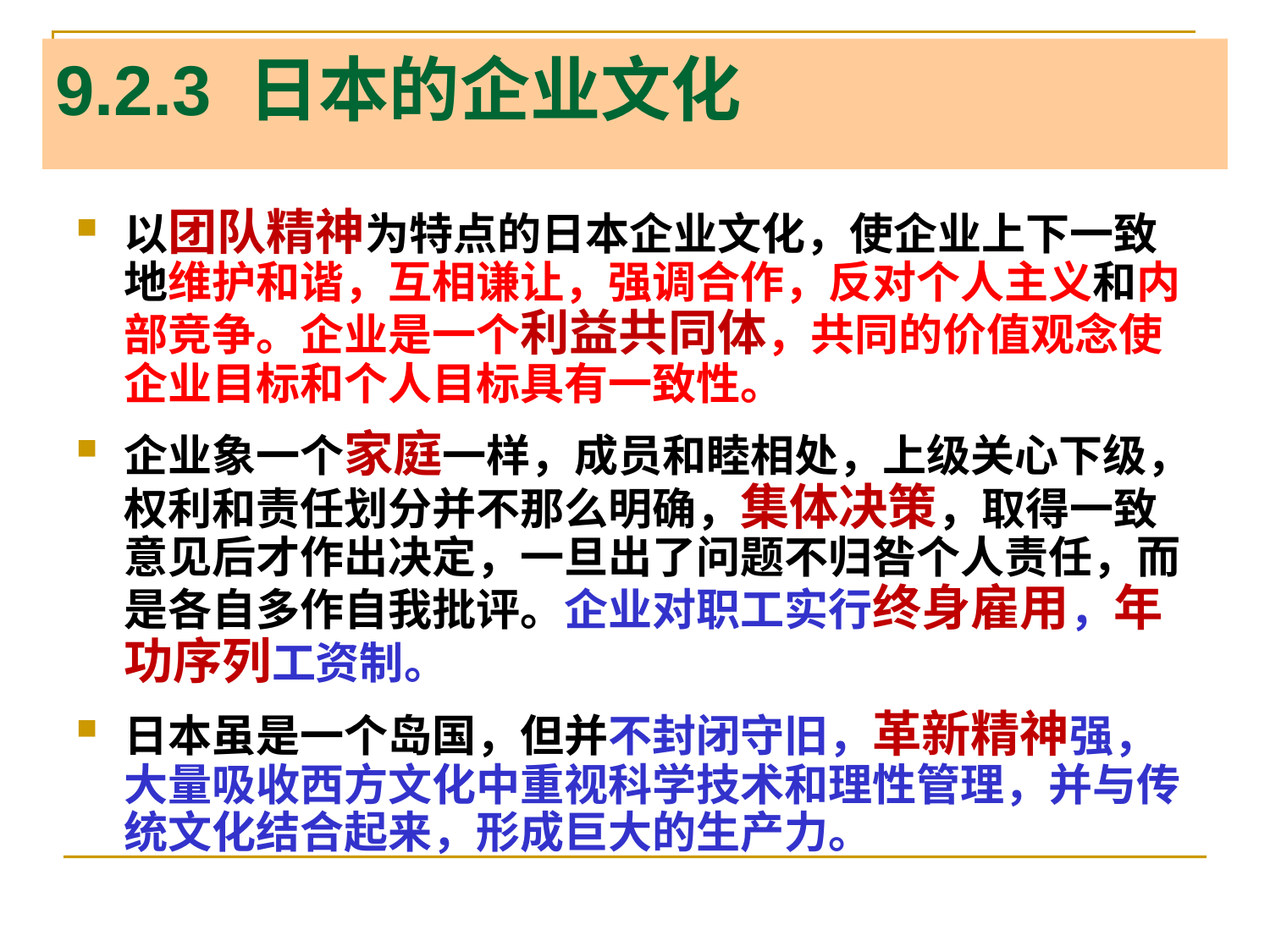

# 9.2.3 日本的企业文化
以团队精神为特点的日本企业文化，使企业上下一致地维护和谐，互相谦让，强调合作，反对个人主义和内部竞争。企业是一个利益共同体，共同的价值观念使企业目标和个人目标具有一致性。
企业象一个家庭一样，成员和睦相处，上级关心下级，权利和责任划分并不那么明确，集体决策，取得一致意见后才作出决定，一旦出了问题不归咎个人责任，而是各自多作自我批评。企业对职工实行终身雇用，年功序列工资制。
日本虽是一个岛国，但并不封闭守旧，革新精神强，大量吸收西方文化中重视科学技术和理性管理，并与传统文化结合起来，形成巨大的生产力。

18